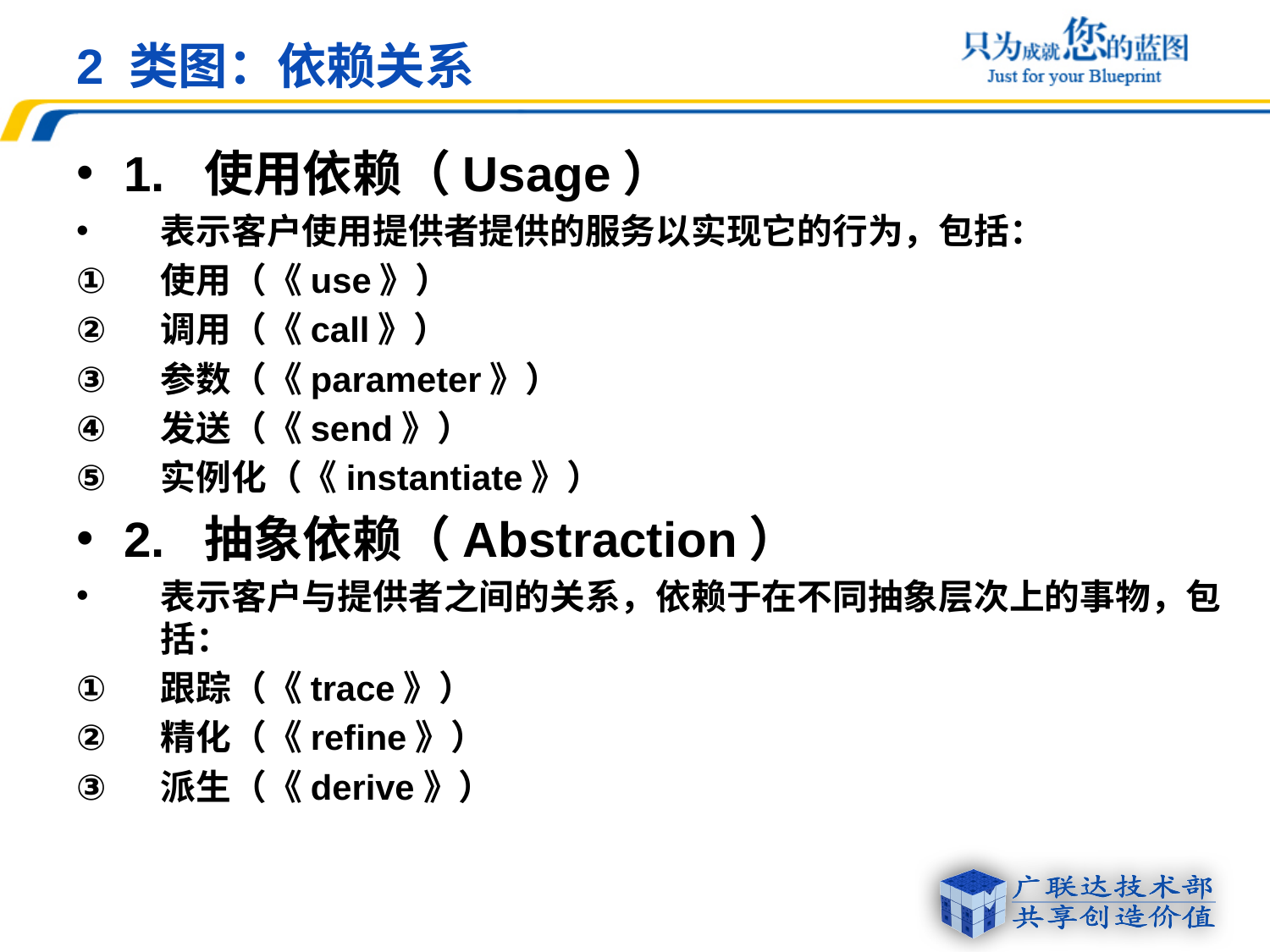

# 2 类图：依赖关系
1.  使用依赖（Usage）
表示客户使用提供者提供的服务以实现它的行为，包括：
使用（《use》）
调用（《call》）
参数（《parameter》）
发送（《send》）
实例化（《instantiate》）
2.  抽象依赖（Abstraction）
表示客户与提供者之间的关系，依赖于在不同抽象层次上的事物，包括：
跟踪（《trace》）
精化（《refine》）
派生（《derive》）